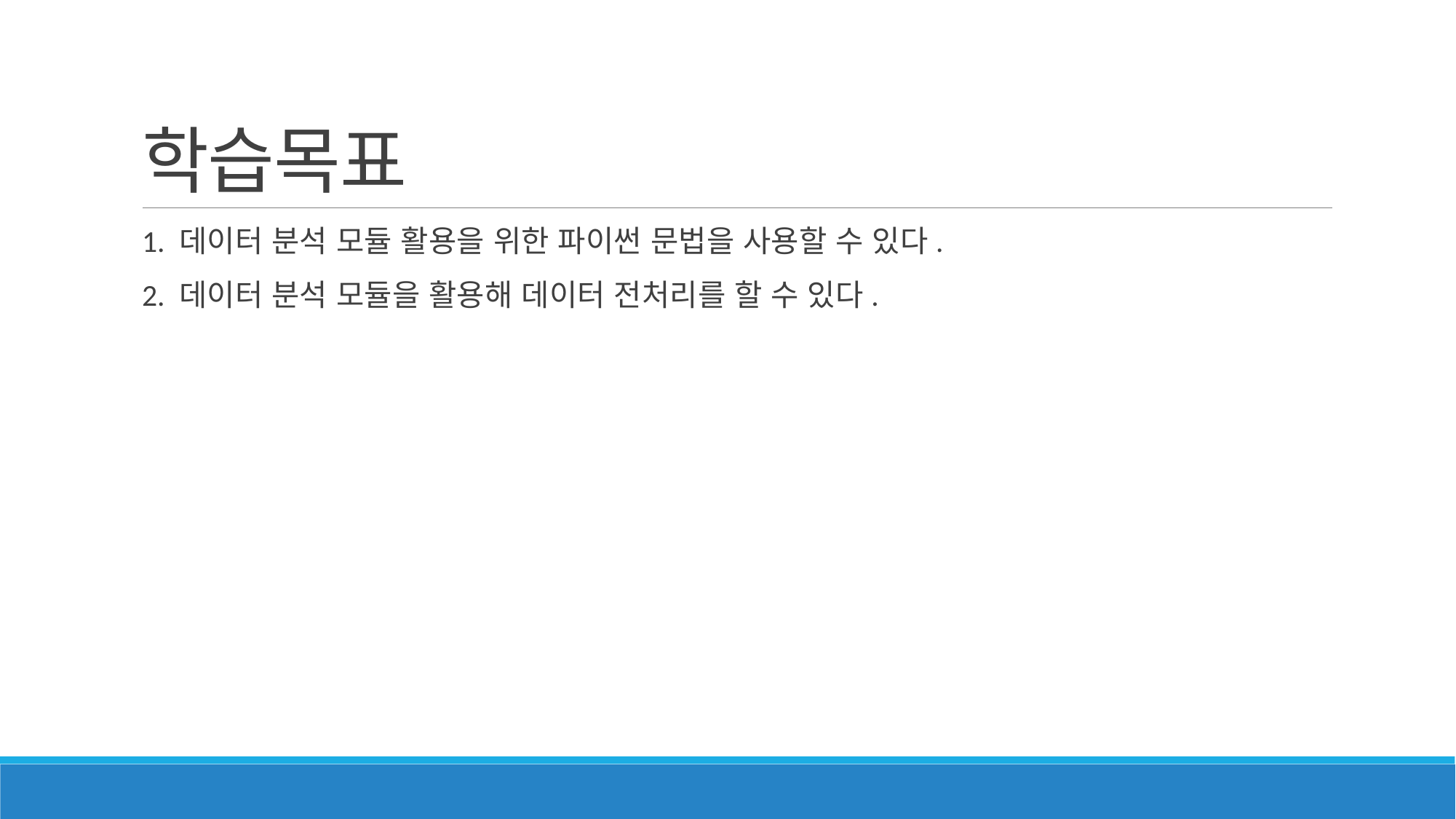

# 학습목표
1. 데이터 분석 모듈 활용을 위한 파이썬 문법을 사용할 수 있다.
2. 데이터 분석 모듈을 활용해 데이터 전처리를 할 수 있다.